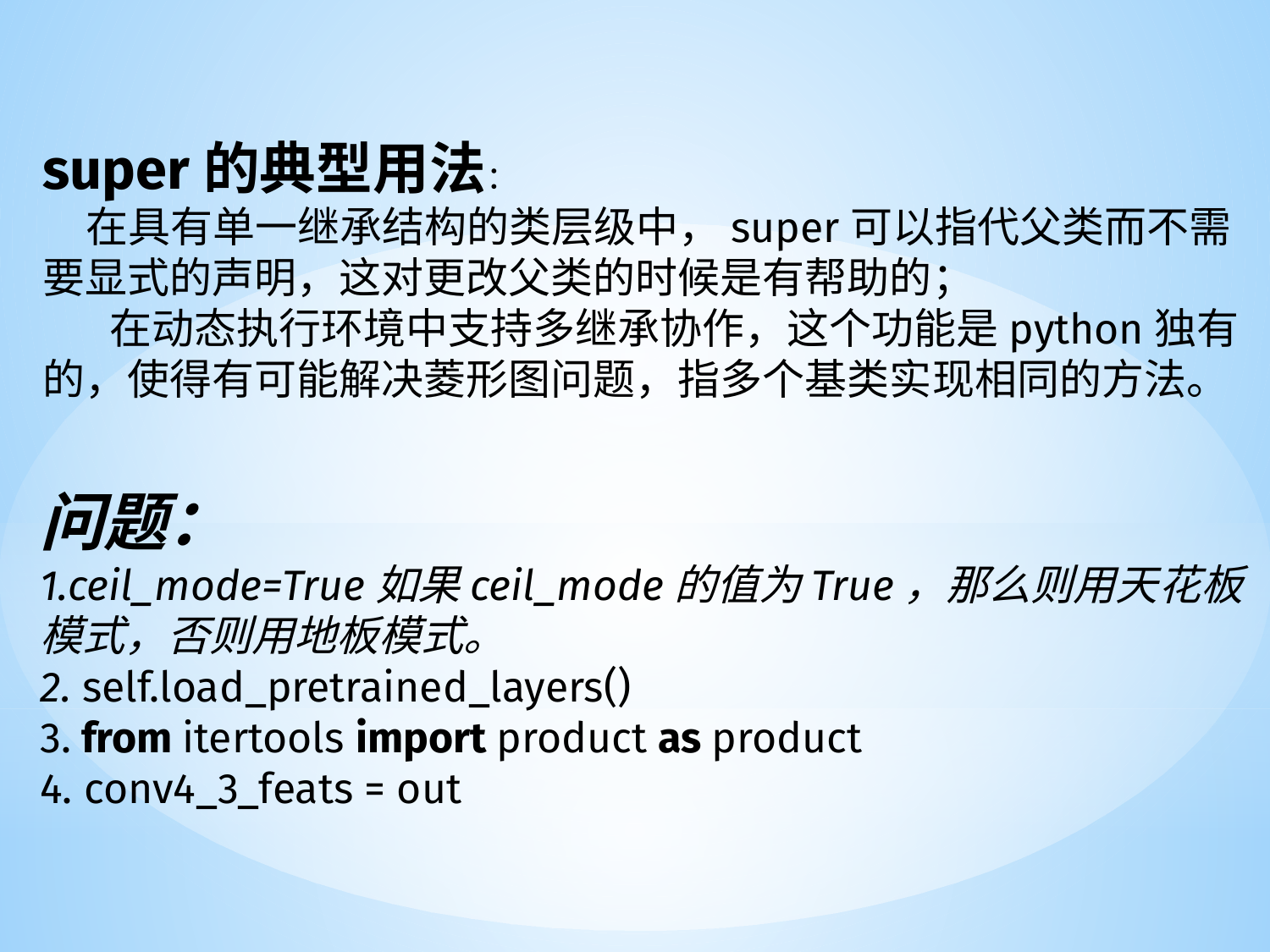

super的典型用法：
      在具有单一继承结构的类层级中，super可以指代父类而不需要显式的声明，这对更改父类的时候是有帮助的；
       在动态执行环境中支持多继承协作，这个功能是python独有的，使得有可能解决菱形图问题，指多个基类实现相同的方法。
问题：
1.ceil_mode=True如果ceil_mode的值为True，那么则用天花板模式，否则用地板模式。
2. self.load_pretrained_layers()
3. from itertools import product as product
4. conv4_3_feats = out